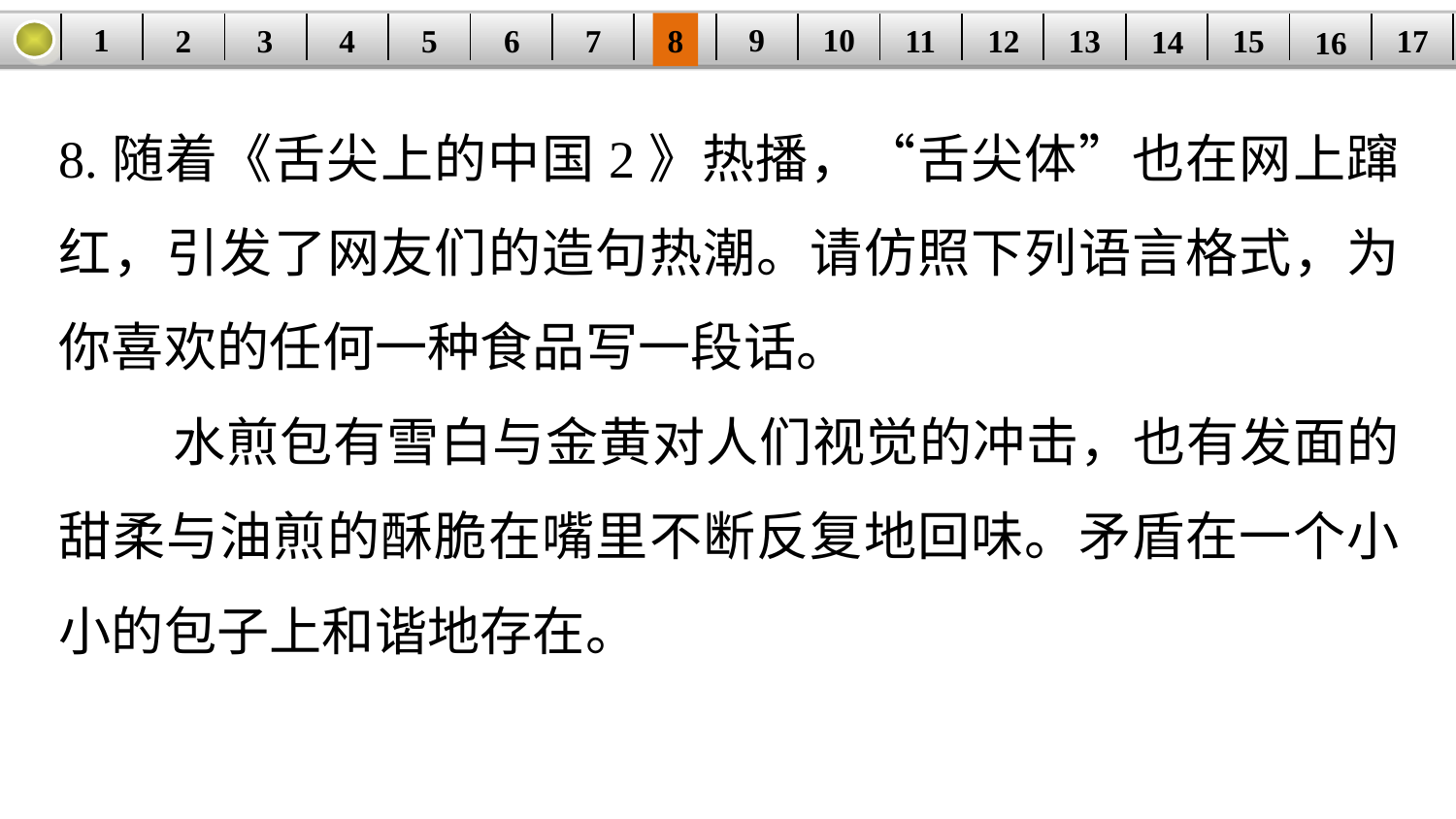

9
10
1
3
4
5
6
8
11
2
17
12
15
|  |  |  |  |  |  |  |  |  |  |  |  |  |  |  |  |  |
| --- | --- | --- | --- | --- | --- | --- | --- | --- | --- | --- | --- | --- | --- | --- | --- | --- |
7
13
14
16

8.随着《舌尖上的中国2》热播，“舌尖体”也在网上蹿红，引发了网友们的造句热潮。请仿照下列语言格式，为你喜欢的任何一种食品写一段话。
        水煎包有雪白与金黄对人们视觉的冲击，也有发面的甜柔与油煎的酥脆在嘴里不断反复地回味。矛盾在一个小小的包子上和谐地存在。